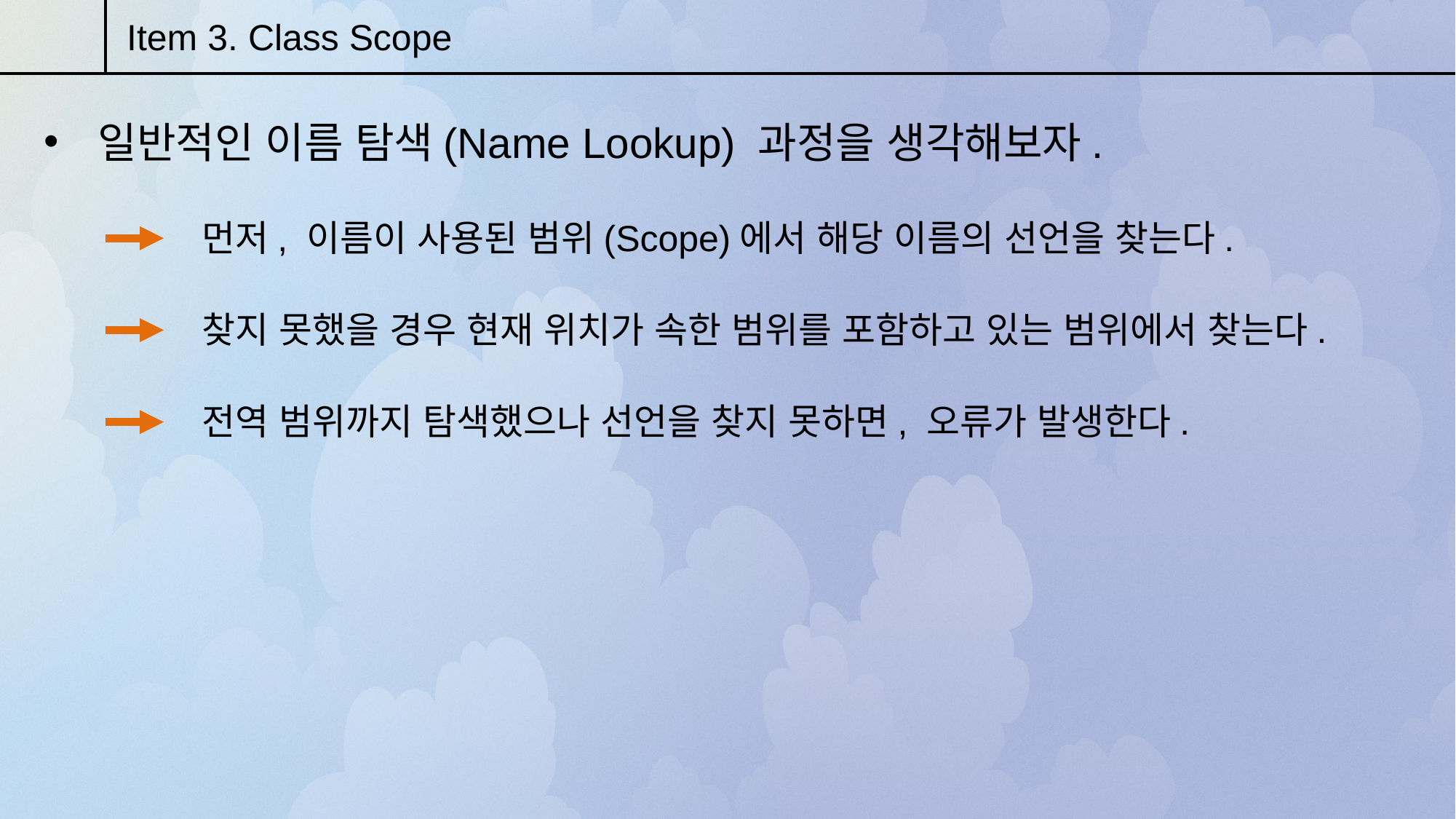

Item 3. Class Scope
 일반적인 이름 탐색(Name Lookup) 과정을 생각해보자.
먼저, 이름이 사용된 범위(Scope)에서 해당 이름의 선언을 찾는다.
찾지 못했을 경우 현재 위치가 속한 범위를 포함하고 있는 범위에서 찾는다.
전역 범위까지 탐색했으나 선언을 찾지 못하면, 오류가 발생한다.